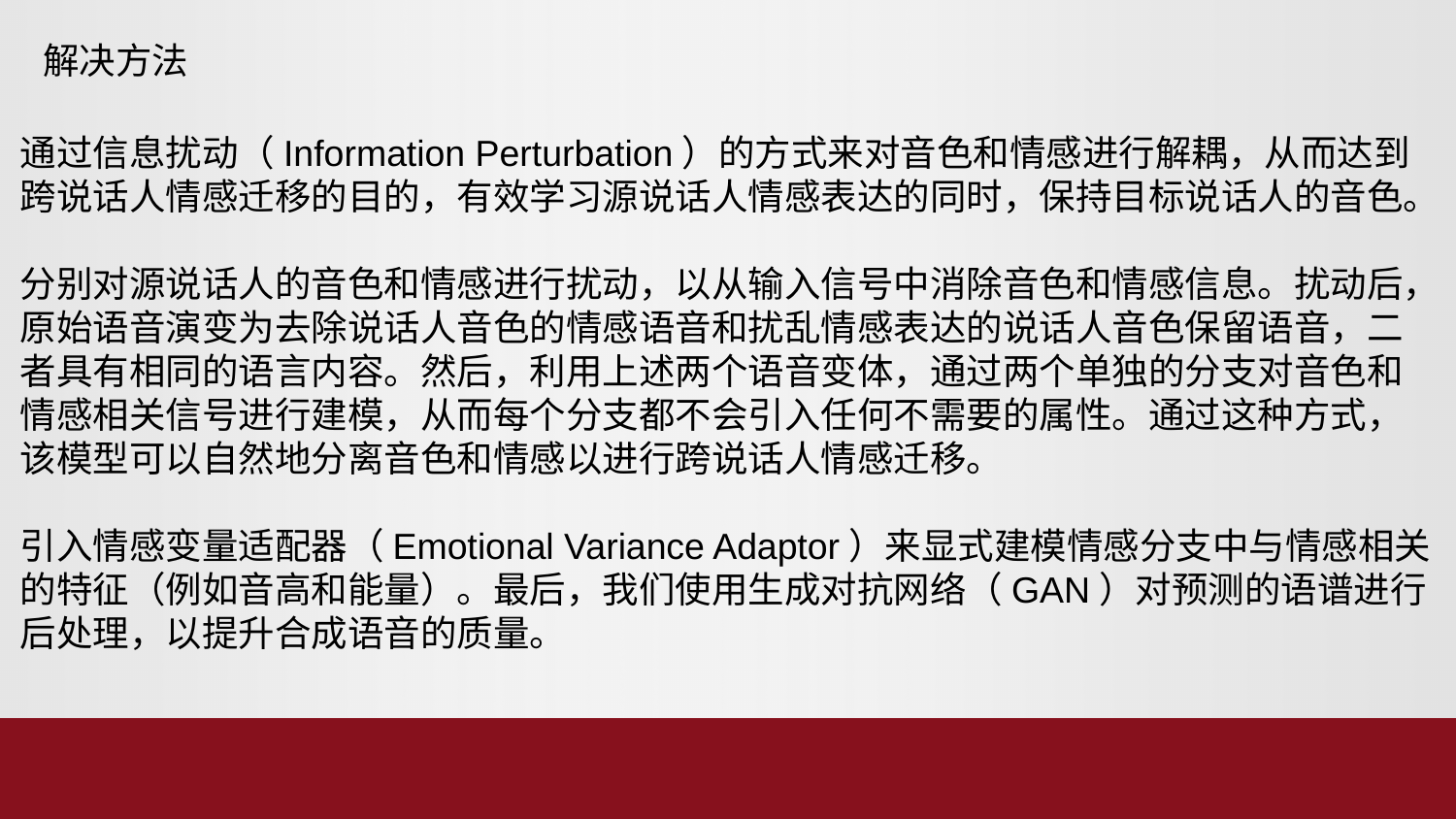

解决方法
通过信息扰动（Information Perturbation）的方式来对音色和情感进行解耦，从而达到跨说话人情感迁移的目的，有效学习源说话人情感表达的同时，保持目标说话人的音色。

分别对源说话人的音色和情感进行扰动，以从输入信号中消除音色和情感信息。扰动后，原始语音演变为去除说话人音色的情感语音和扰乱情感表达的说话人音色保留语音，二者具有相同的语言内容。然后，利用上述两个语音变体，通过两个单独的分支对音色和情感相关信号进行建模，从而每个分支都不会引入任何不需要的属性。通过这种方式，该模型可以自然地分离音色和情感以进行跨说话人情感迁移。

引入情感变量适配器（Emotional Variance Adaptor）来显式建模情感分支中与情感相关的特征（例如音高和能量）。最后，我们使用生成对抗网络（GAN）对预测的语谱进行后处理，以提升合成语音的质量。